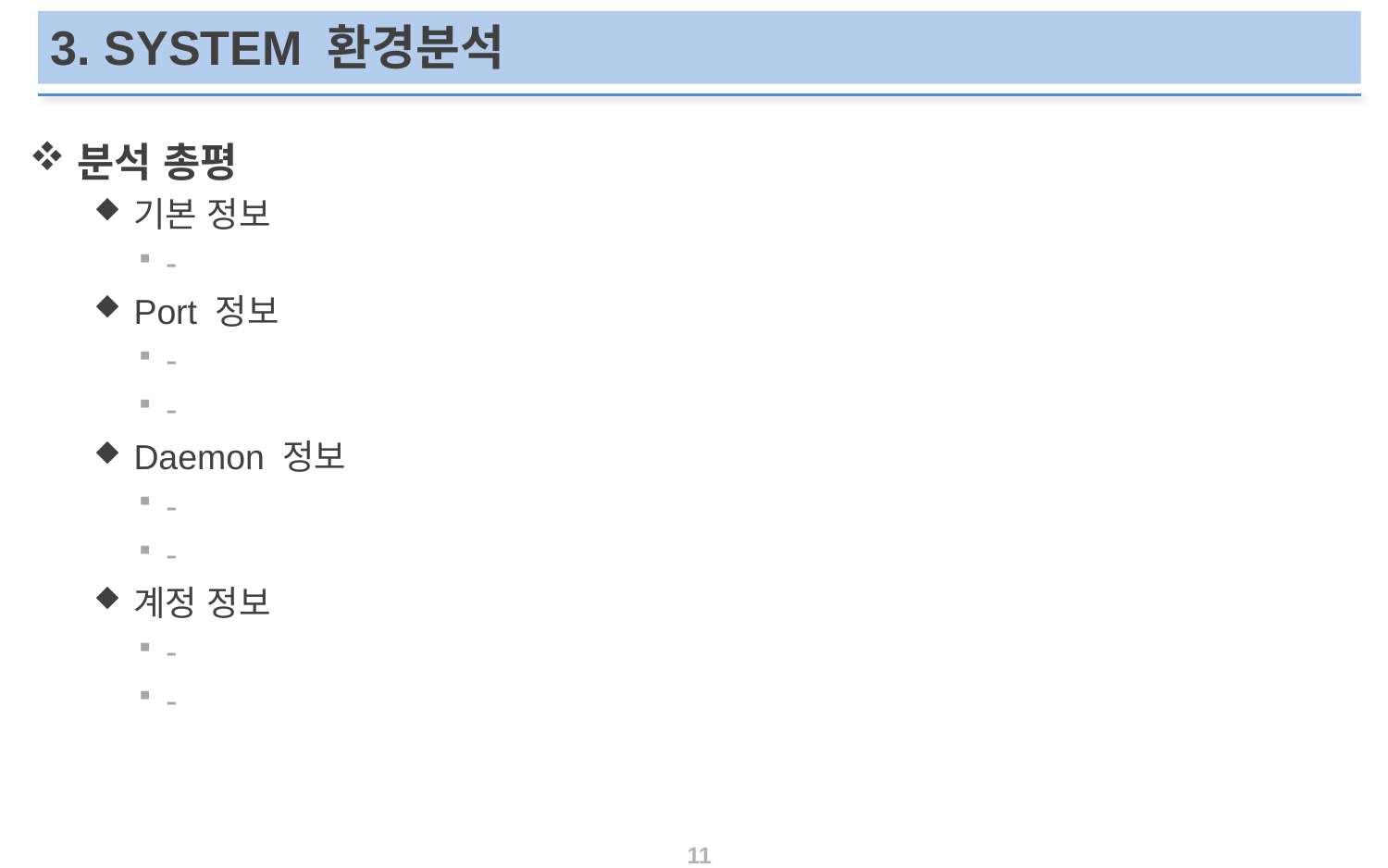

# 3. SYSTEM 환경분석
분석 총평
기본 정보
-
Port 정보
-
-
Daemon 정보
-
-
계정 정보
-
-
11